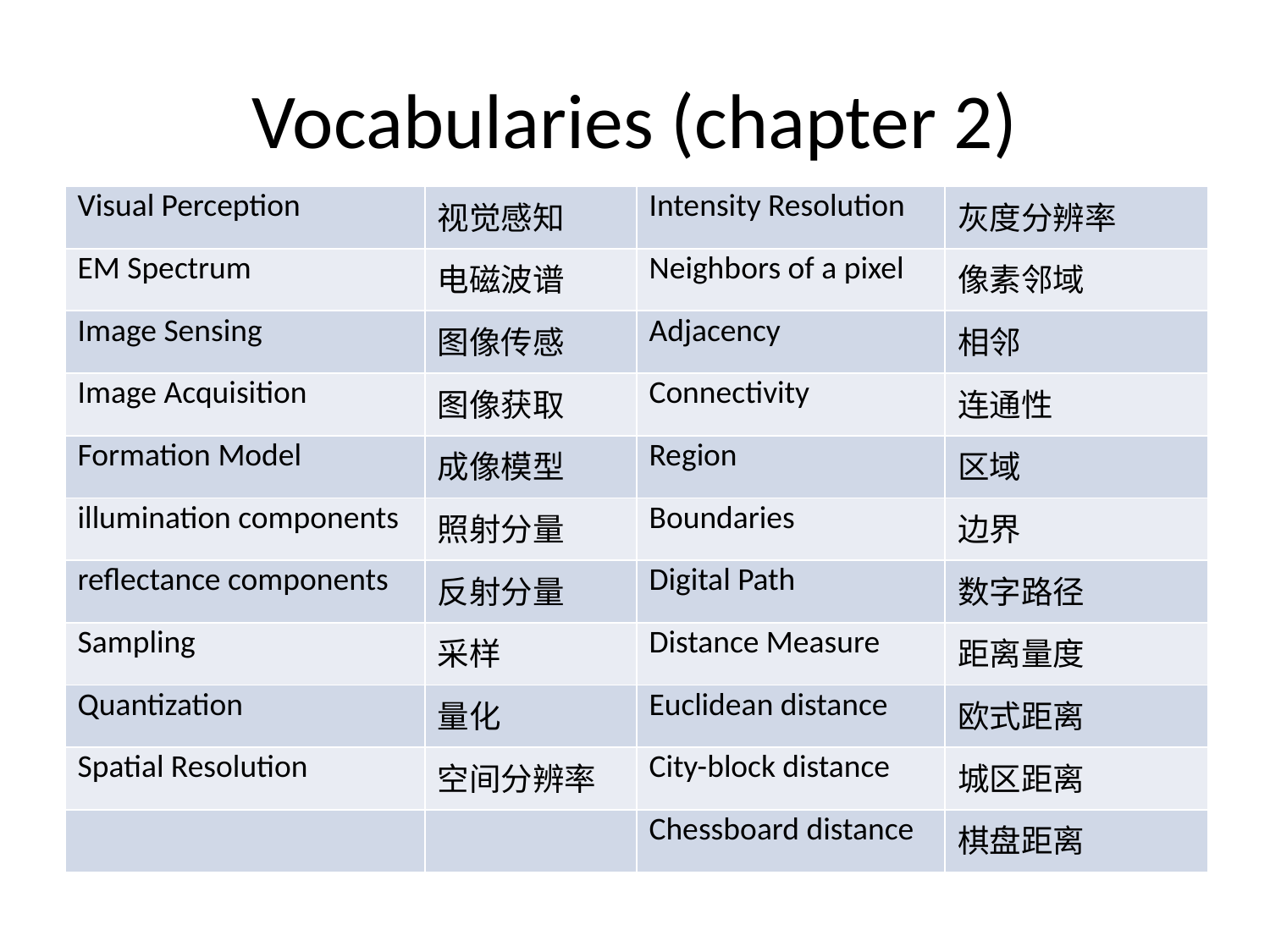

# Vocabularies (chapter 2)
| Visual Perception | 视觉感知 | Intensity Resolution | 灰度分辨率 |
| --- | --- | --- | --- |
| EM Spectrum | 电磁波谱 | Neighbors of a pixel | 像素邻域 |
| Image Sensing | 图像传感 | Adjacency | 相邻 |
| Image Acquisition | 图像获取 | Connectivity | 连通性 |
| Formation Model | 成像模型 | Region | 区域 |
| illumination components | 照射分量 | Boundaries | 边界 |
| reflectance components | 反射分量 | Digital Path | 数字路径 |
| Sampling | 采样 | Distance Measure | 距离量度 |
| Quantization | 量化 | Euclidean distance | 欧式距离 |
| Spatial Resolution | 空间分辨率 | City-block distance | 城区距离 |
|  |  | Chessboard distance | 棋盘距离 |